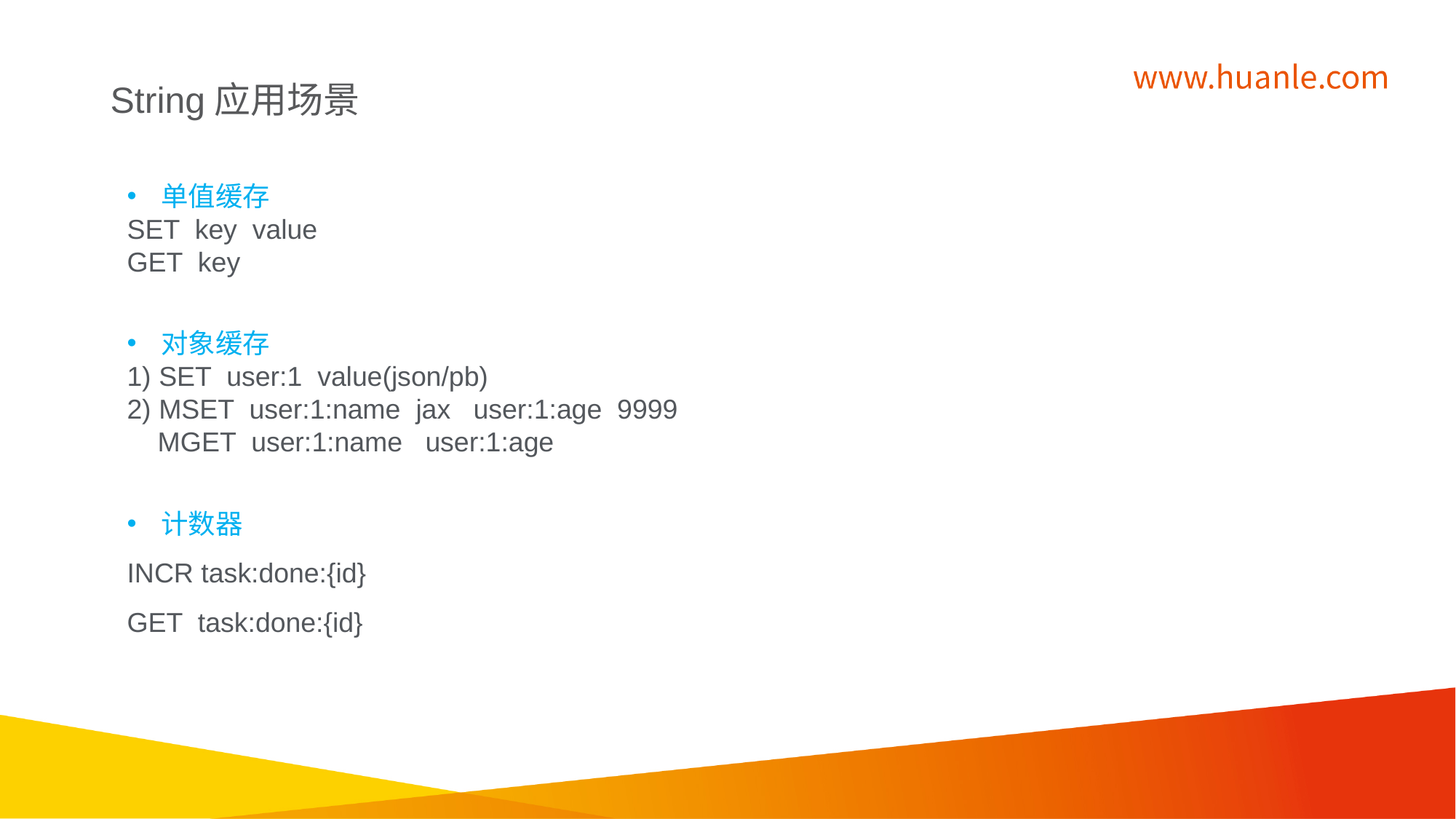

String应用场景
单值缓存
SET  key  value
GET  key

对象缓存
1) SET  user:1  value(json/pb)
2) MSET  user:1:name  jax   user:1:age  9999
    MGET  user:1:name   user:1:age

计数器
INCR task:done:{id}
GET  task:done:{id}